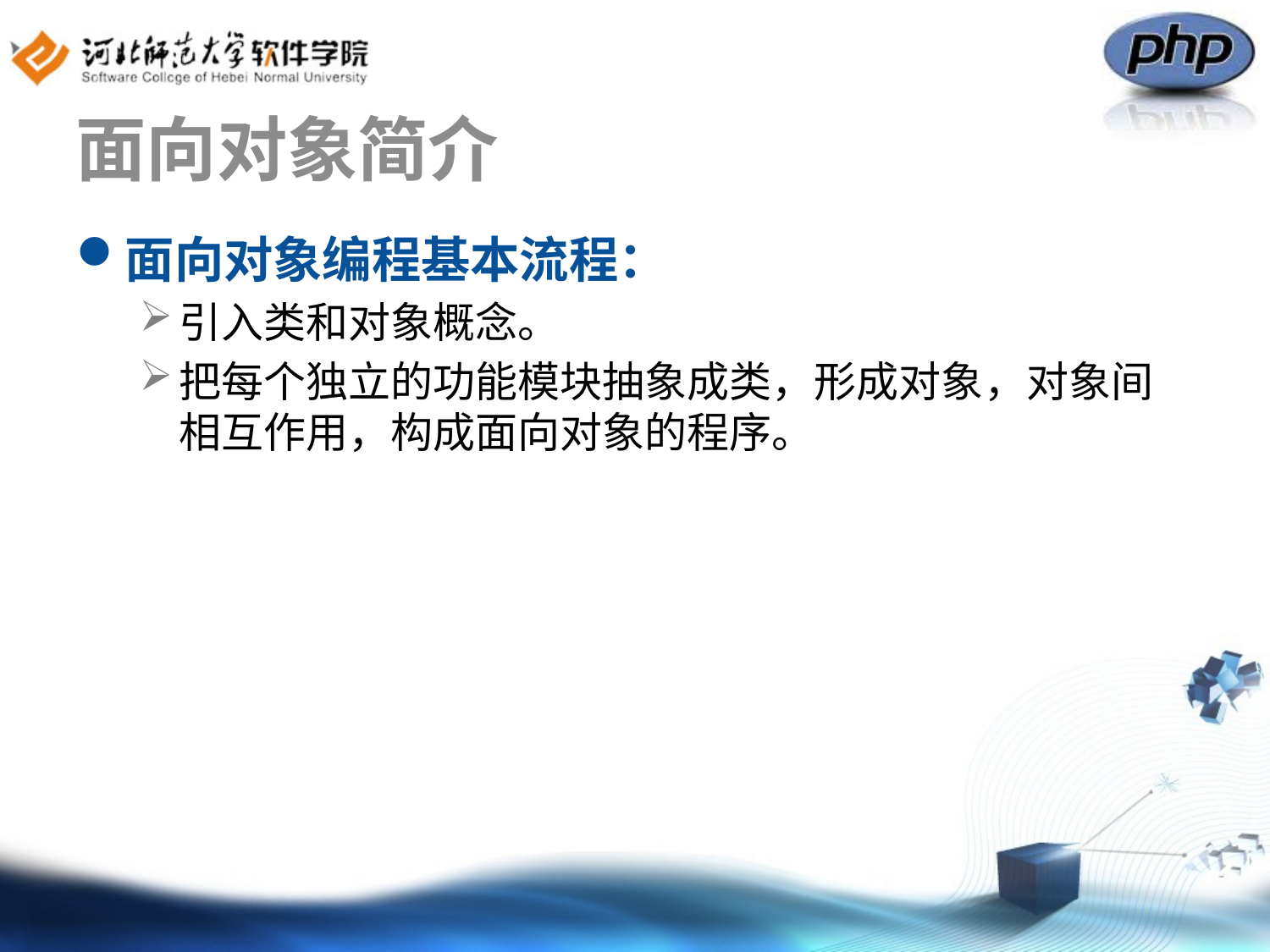

# 面向对象简介
面向对象编程基本流程：
引入类和对象概念。
把每个独立的功能模块抽象成类，形成对象，对象间相互作用，构成面向对象的程序。